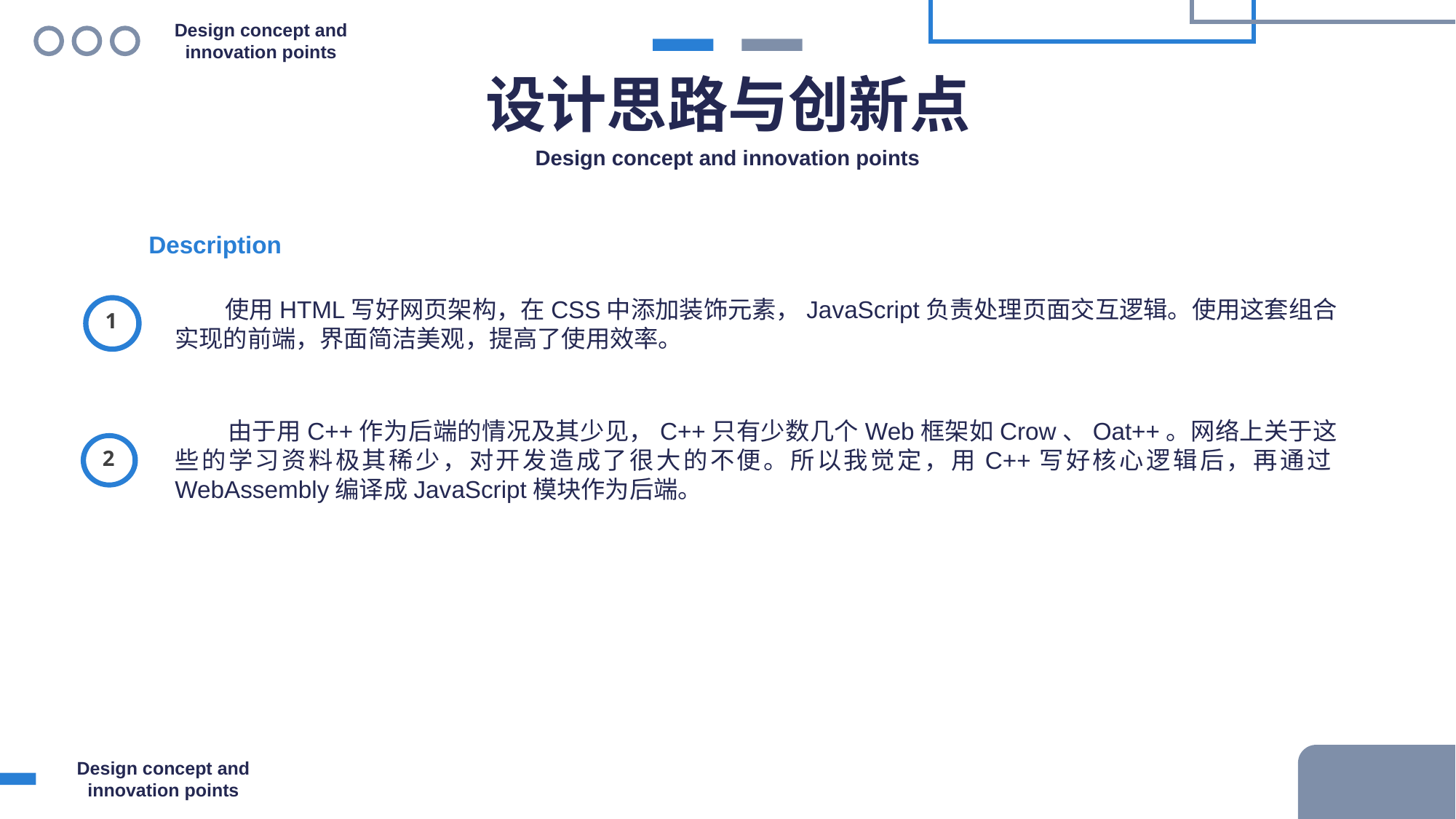

Design concept and innovation points

设计思路与创新点
Design concept and innovation points
Description
        使用HTML写好网页架构，在CSS中添加装饰元素，JavaScript负责处理页面交互逻辑。使用这套组合实现的前端，界面简洁美观，提高了使用效率。

1
        由于用C++作为后端的情况及其少见，C++只有少数几个Web框架如Crow、Oat++。网络上关于这些的学习资料极其稀少，对开发造成了很大的不便。所以我觉定，用C++写好核心逻辑后，再通过WebAssembly编译成JavaScript模块作为后端。

2

Design concept and innovation points